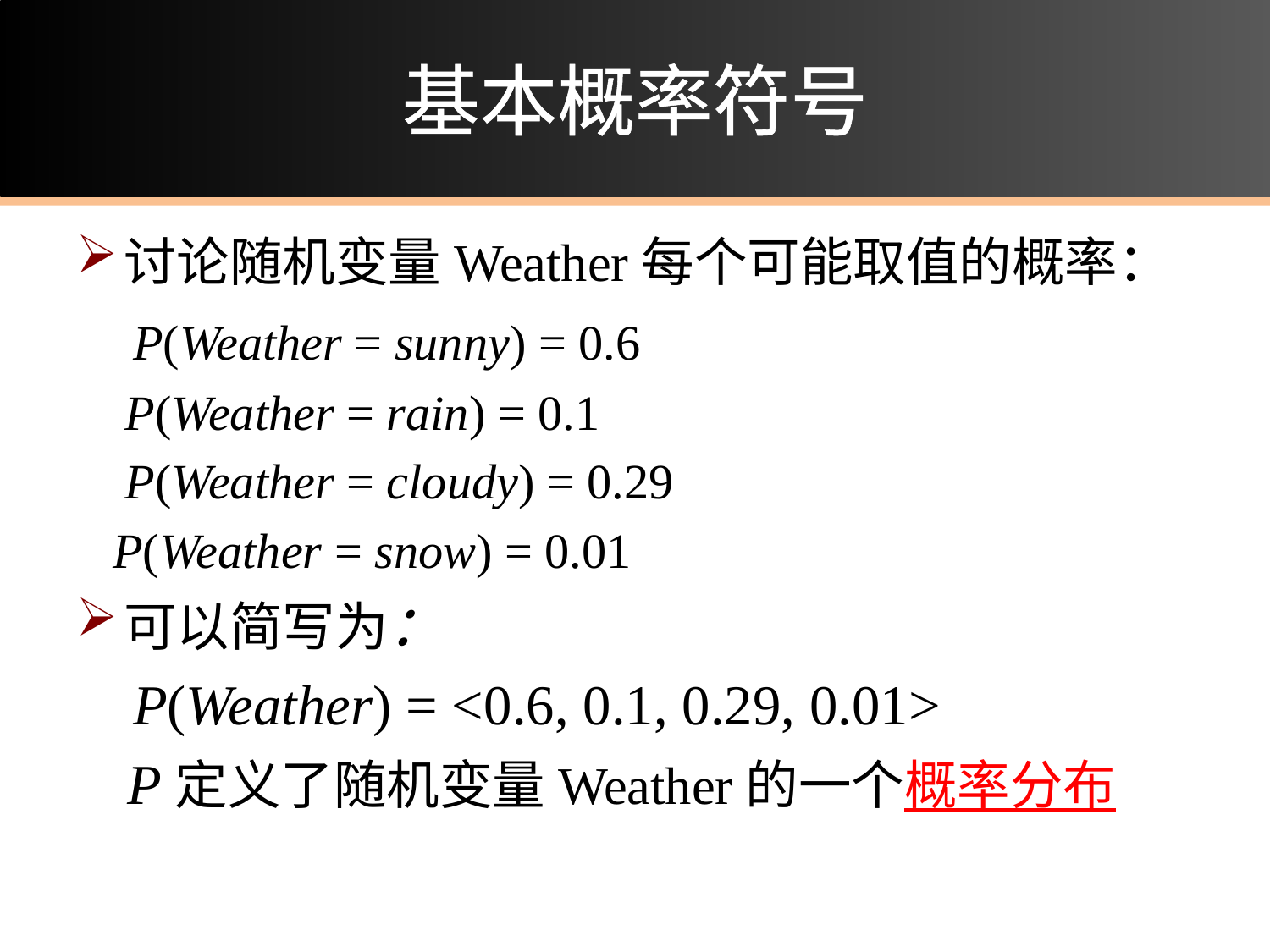

# 基本概率符号
讨论随机变量Weather每个可能取值的概率：
    P(Weather = sunny) = 0.6
    P(Weather = rain) = 0.1
    P(Weather = cloudy) = 0.29
   P(Weather = snow) = 0.01
可以简写为：
    P(Weather) = <0.6, 0.1, 0.29, 0.01>
    P定义了随机变量Weather的一个概率分布